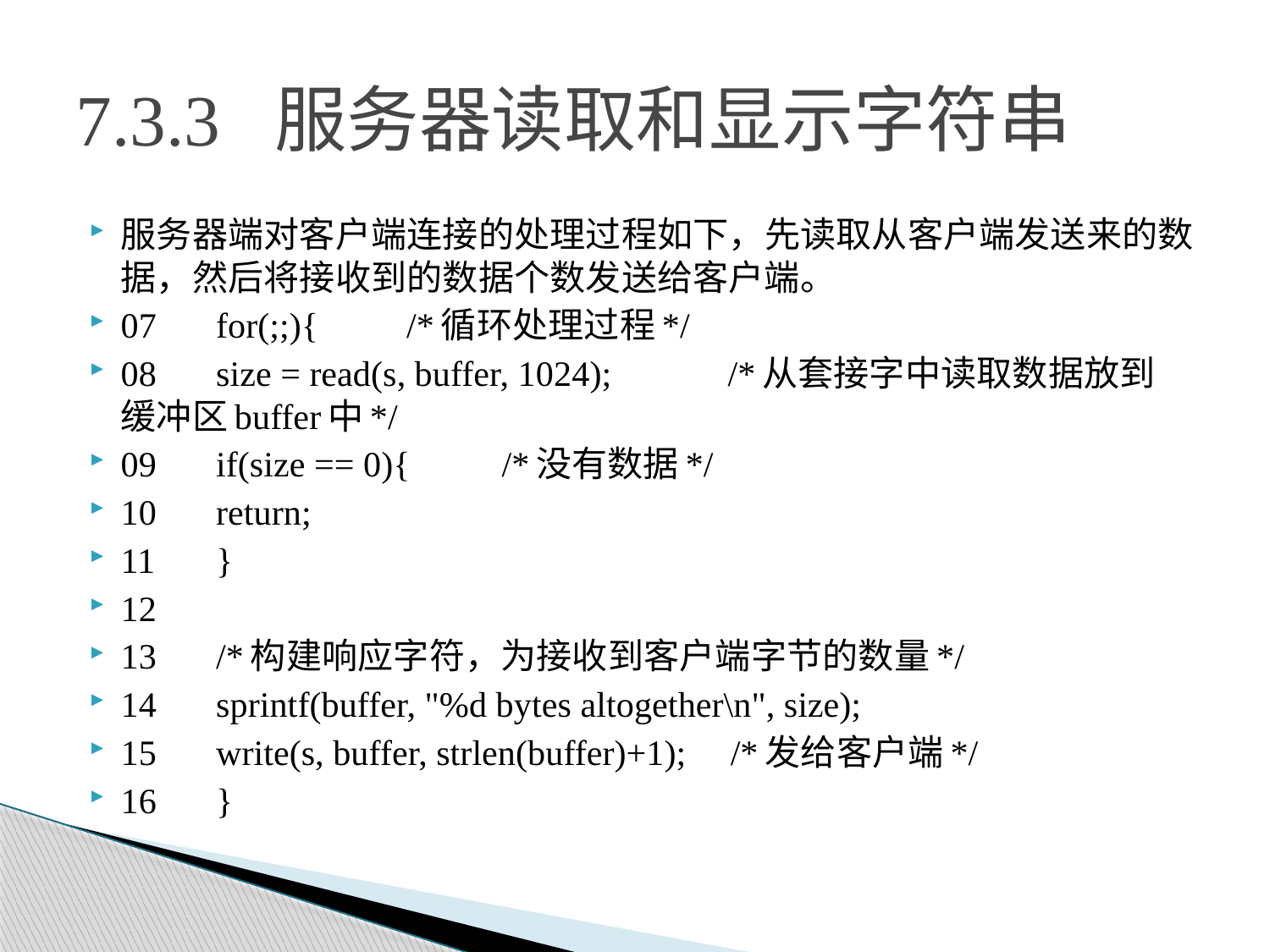

# 7.3.3  服务器读取和显示字符串
服务器端对客户端连接的处理过程如下，先读取从客户端发送来的数据，然后将接收到的数据个数发送给客户端。
07	for(;;){			/*循环处理过程*/
08		size = read(s, buffer, 1024);	    /*从套接字中读取数据放到	缓冲区buffer中*/
09		if(size == 0){	/*没有数据*/
10			return;
11		}
12
13	/*构建响应字符，为接收到客户端字节的数量*/
14	sprintf(buffer, "%d bytes altogether\n", size);
15	write(s, buffer, strlen(buffer)+1);     /*发给客户端*/
16		}